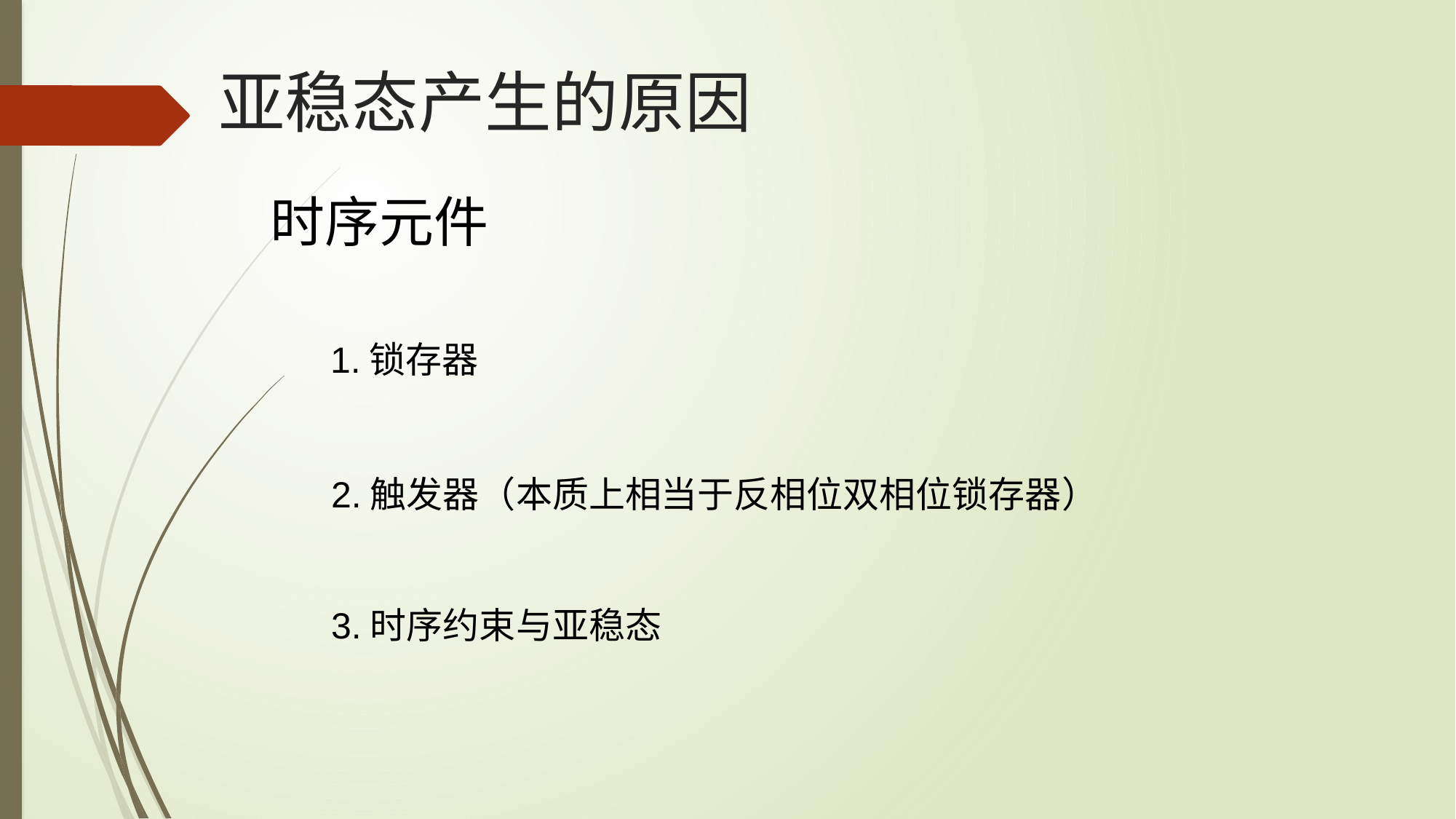

# 亚稳态产生的原因
时序元件

    1.锁存器

      2.触发器（本质上相当于反相位双相位锁存器）

      3.时序约束与亚稳态